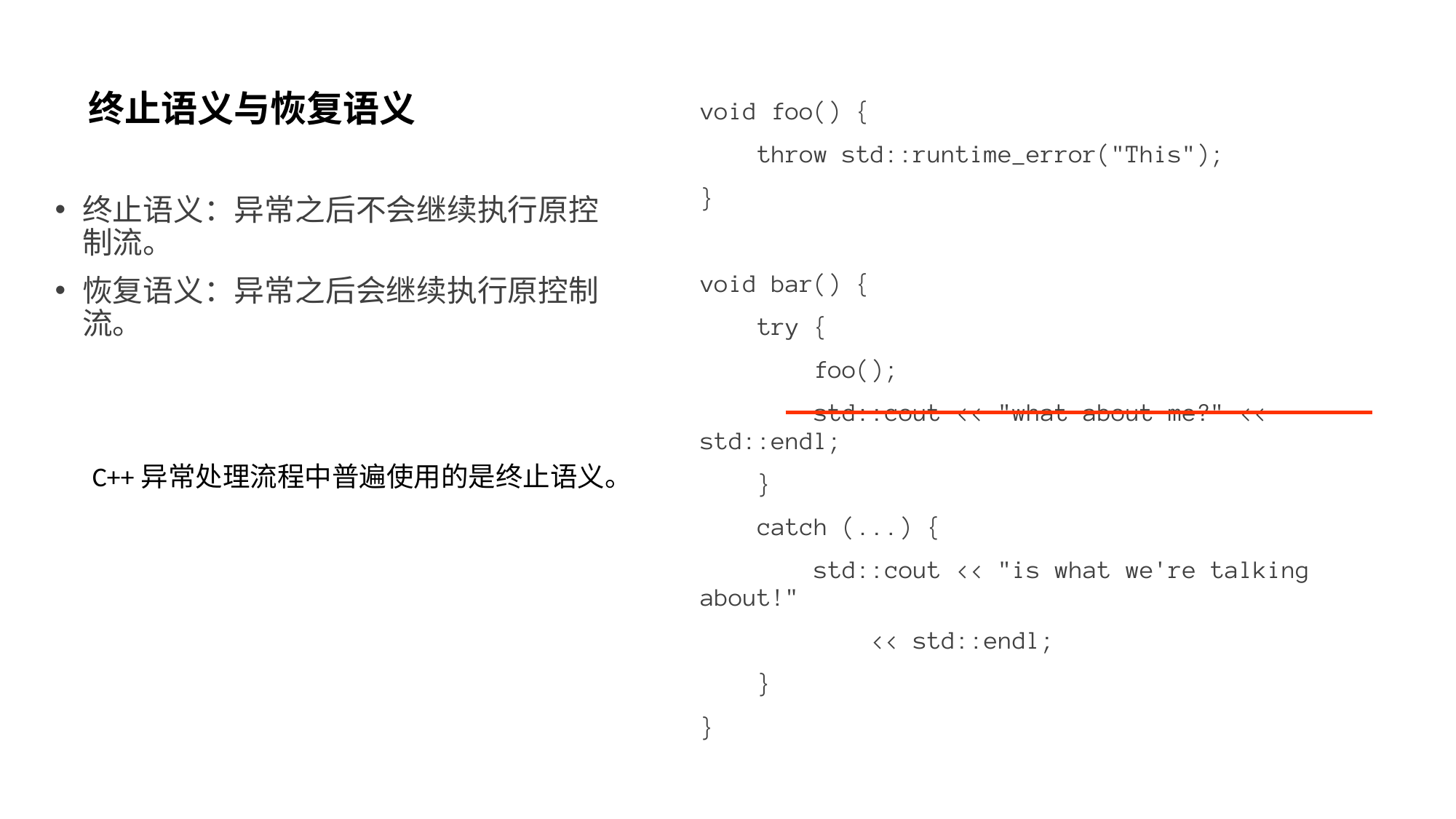

# 终止语义与恢复语义
void foo() {
    throw std::runtime_error("This");
}

void bar() {
    try {
        foo();
        std::cout << "what about me?" << std::endl;
    }
    catch (...) {
        std::cout << "is what we're talking about!"
            << std::endl;
    }
}
终止语义：异常之后不会继续执行原控制流。
恢复语义：异常之后会继续执行原控制流。
C++异常处理流程中普遍使用的是终止语义。